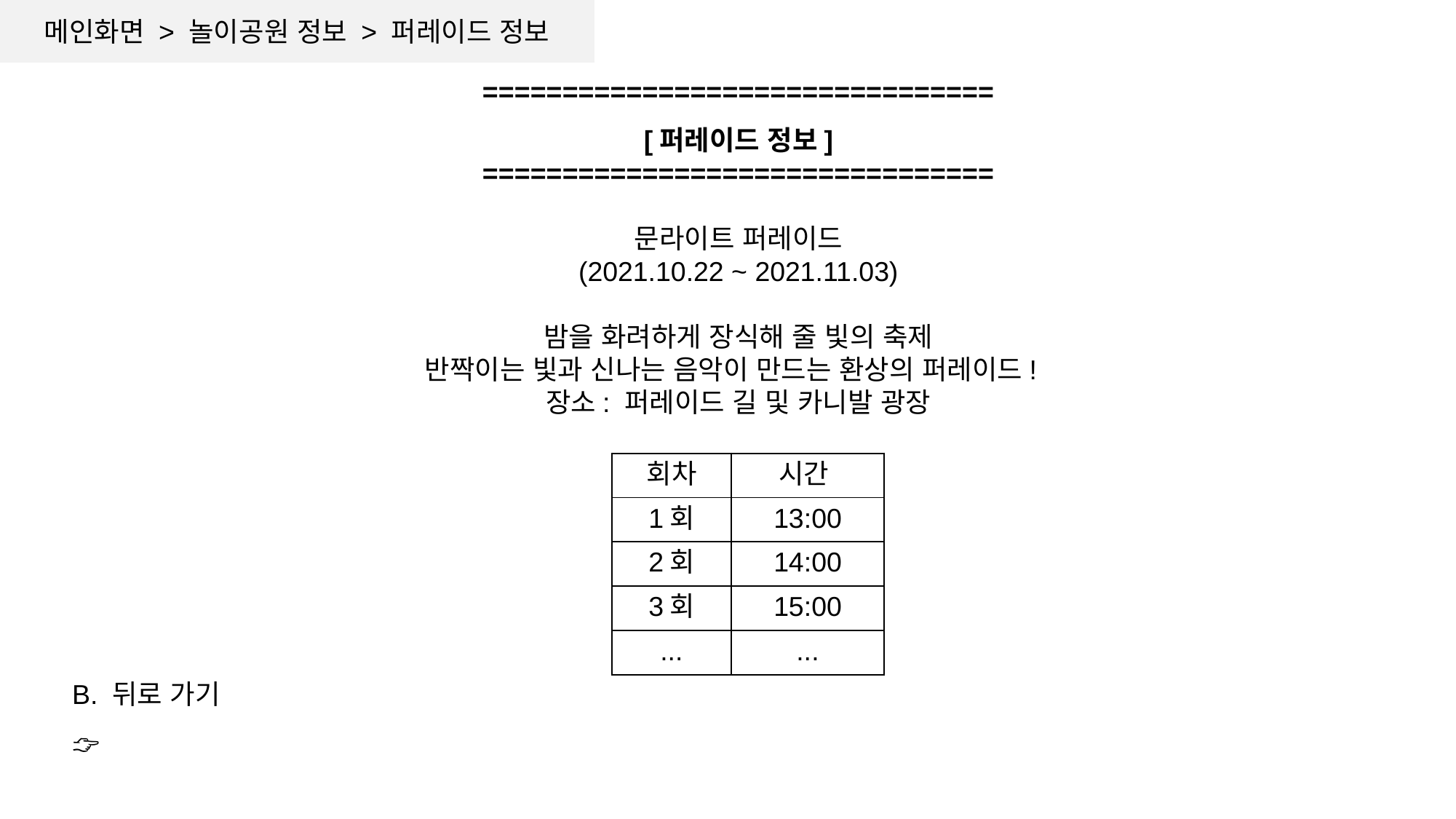

메인화면 > 놀이공원 정보 > 퍼레이드 정보
================================
[퍼레이드 정보]
================================

문라이트 퍼레이드
(2021.10.22 ~ 2021.11.03)

밤을 화려하게 장식해 줄 빛의 축제
반짝이는 빛과 신나는 음악이 만드는 환상의 퍼레이드!
장소: 퍼레이드 길 및 카니발 광장
| 회차 | 시간 |
| --- | --- |
| 1회 | 13:00 |
| 2회 | 14:00 |
| 3회 | 15:00 |
| ... | ... |
B. 뒤로 가기
👉